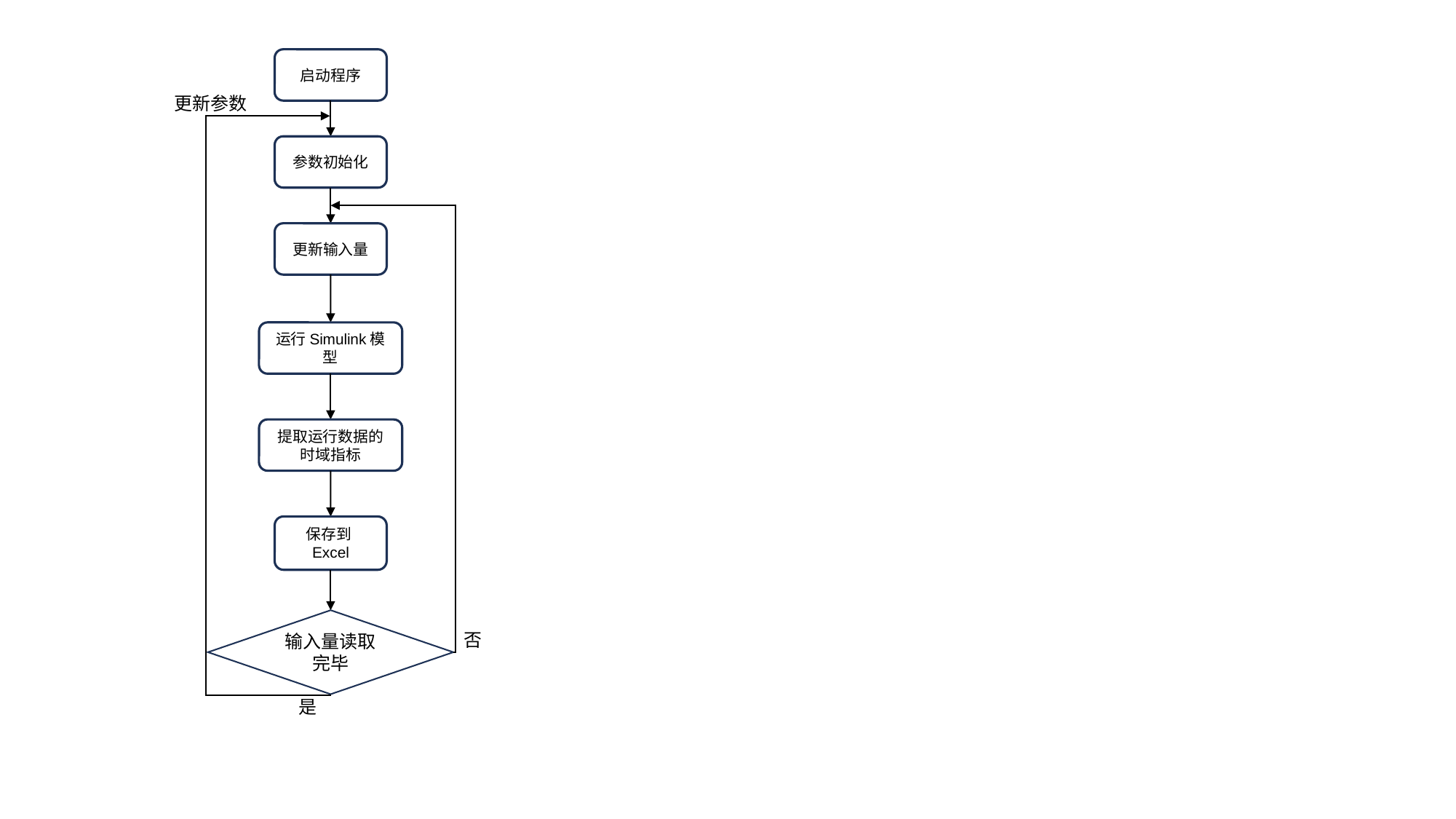

启动程序
更新参数
参数初始化
更新输入量
运行Simulink模型
提取运行数据的时域指标
保存到Excel
输入量读取完毕
否
是